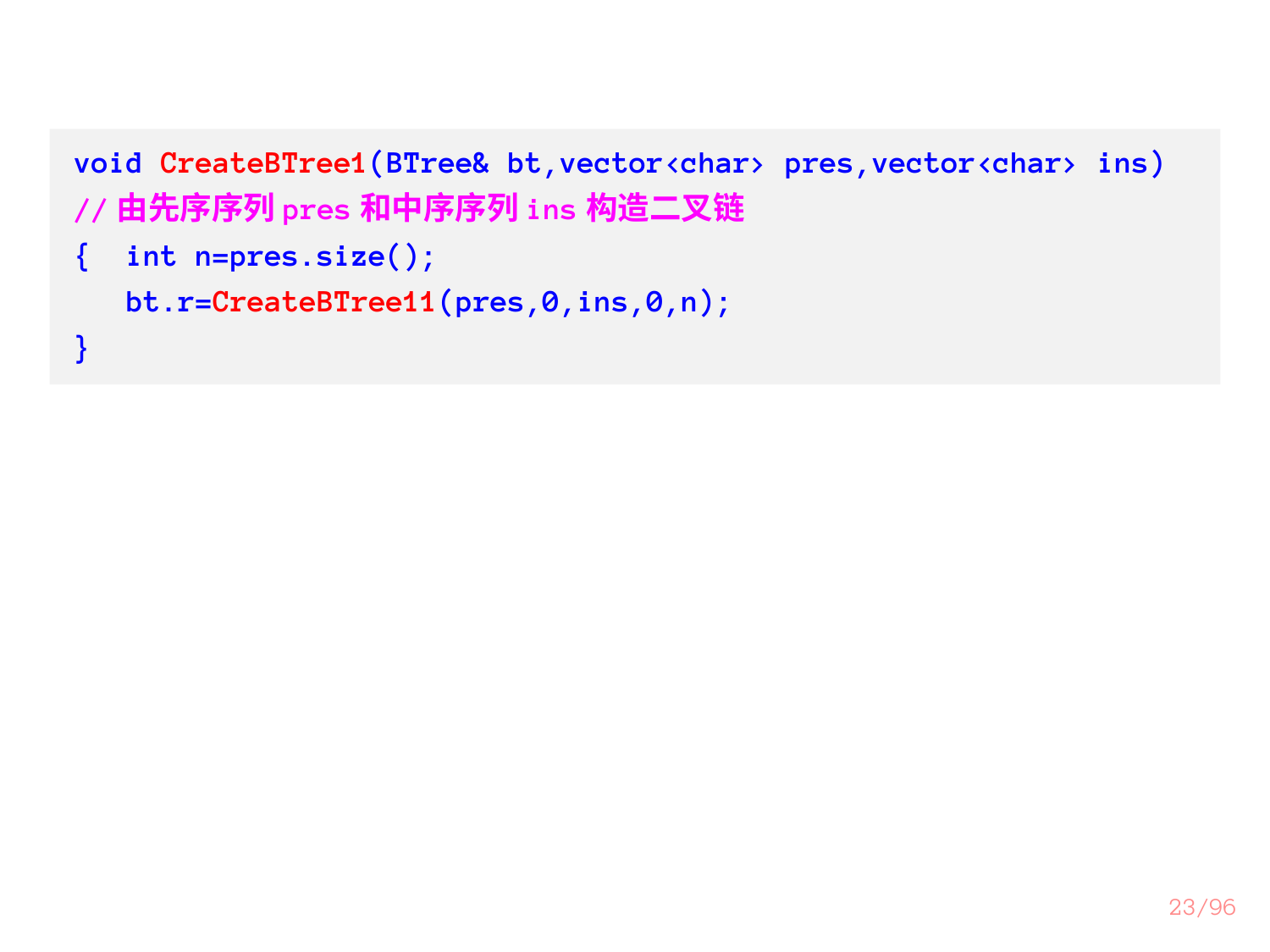

void CreateBTree1(BTree& bt,vector<char> pres,vector<char> ins)
//由先序序列pres和中序序列ins构造二叉链
{  int n=pres.size();
   bt.r=CreateBTree11(pres,0,ins,0,n);
}
23/96